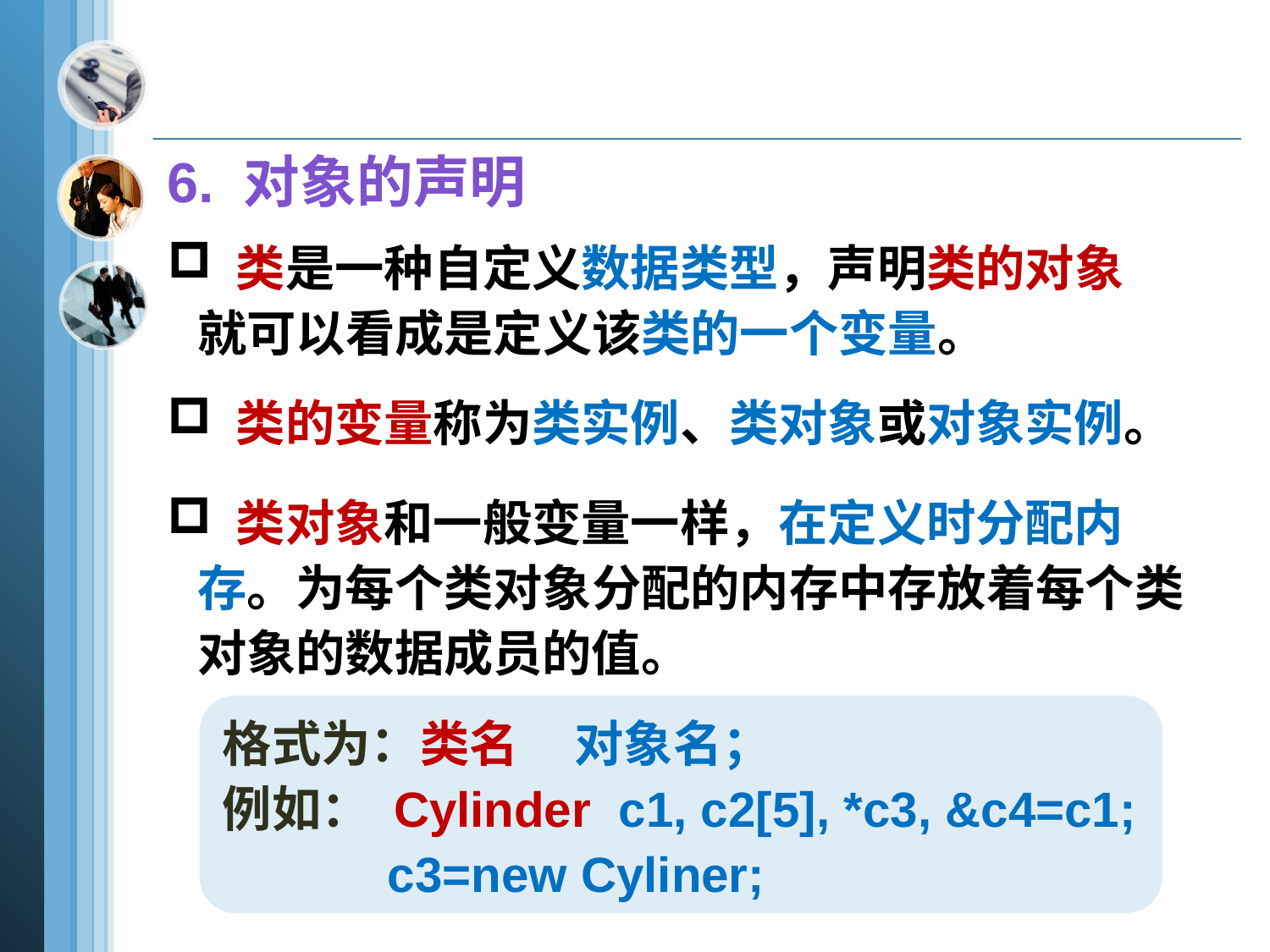

6. 对象的声明

 类是一种自定义数据类型，声明类的对象就可以看成是定义该类的一个变量。
 类的变量称为类实例、类对象或对象实例。
 类对象和一般变量一样，在定义时分配内存。为每个类对象分配的内存中存放着每个类对象的数据成员的值。
格式为：类名     对象名；
例如： Cylinder  c1, c2[5], *c3, &c4=c1;
            c3=new Cyliner;